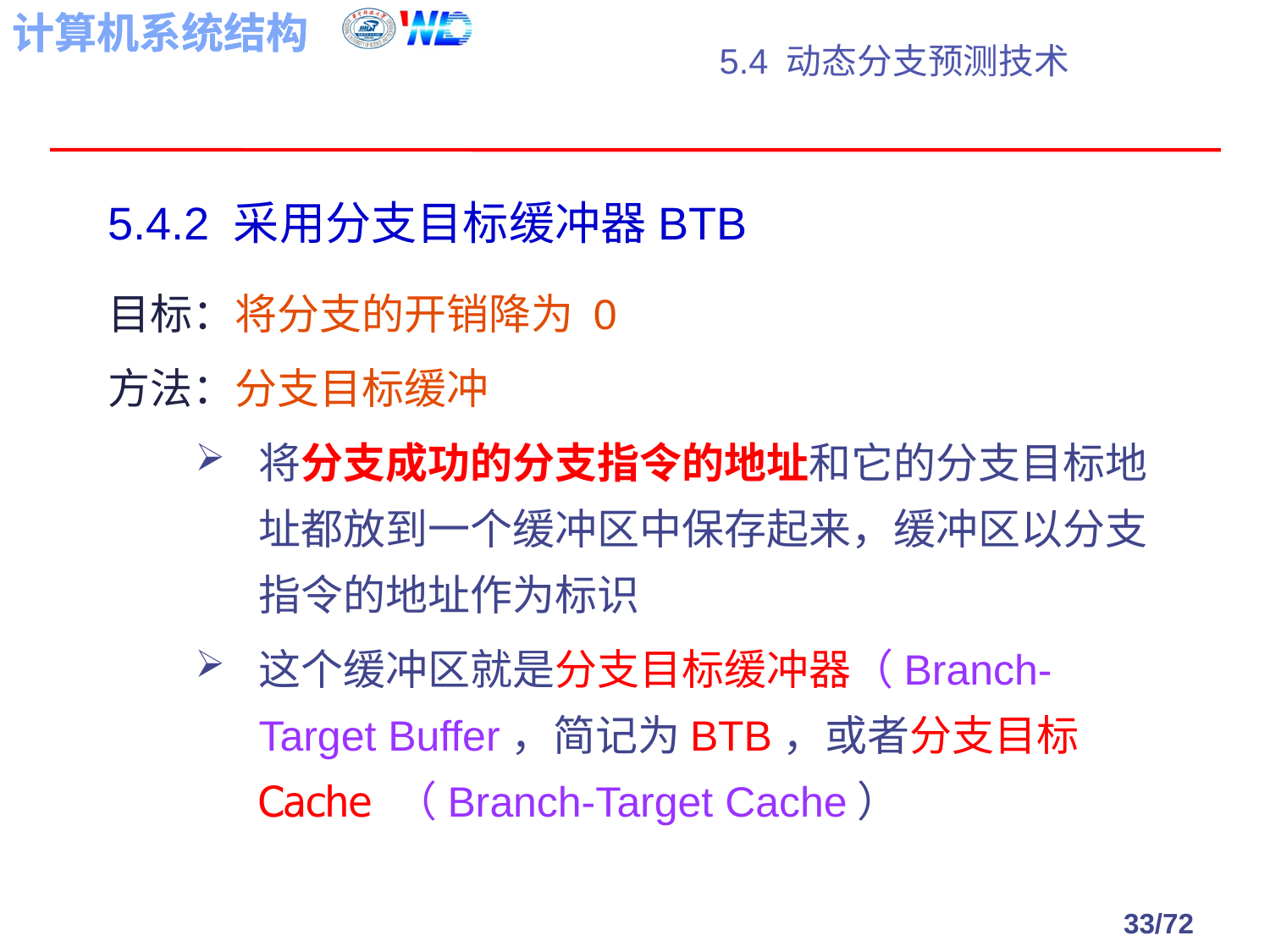

# 5.4 动态分支预测技术
5.4.2 采用分支目标缓冲器BTB
目标：将分支的开销降为 0
方法：分支目标缓冲
将分支成功的分支指令的地址和它的分支目标地址都放到一个缓冲区中保存起来，缓冲区以分支指令的地址作为标识
这个缓冲区就是分支目标缓冲器（Branch-Target Buffer，简记为BTB，或者分支目标Cache （Branch-Target Cache）